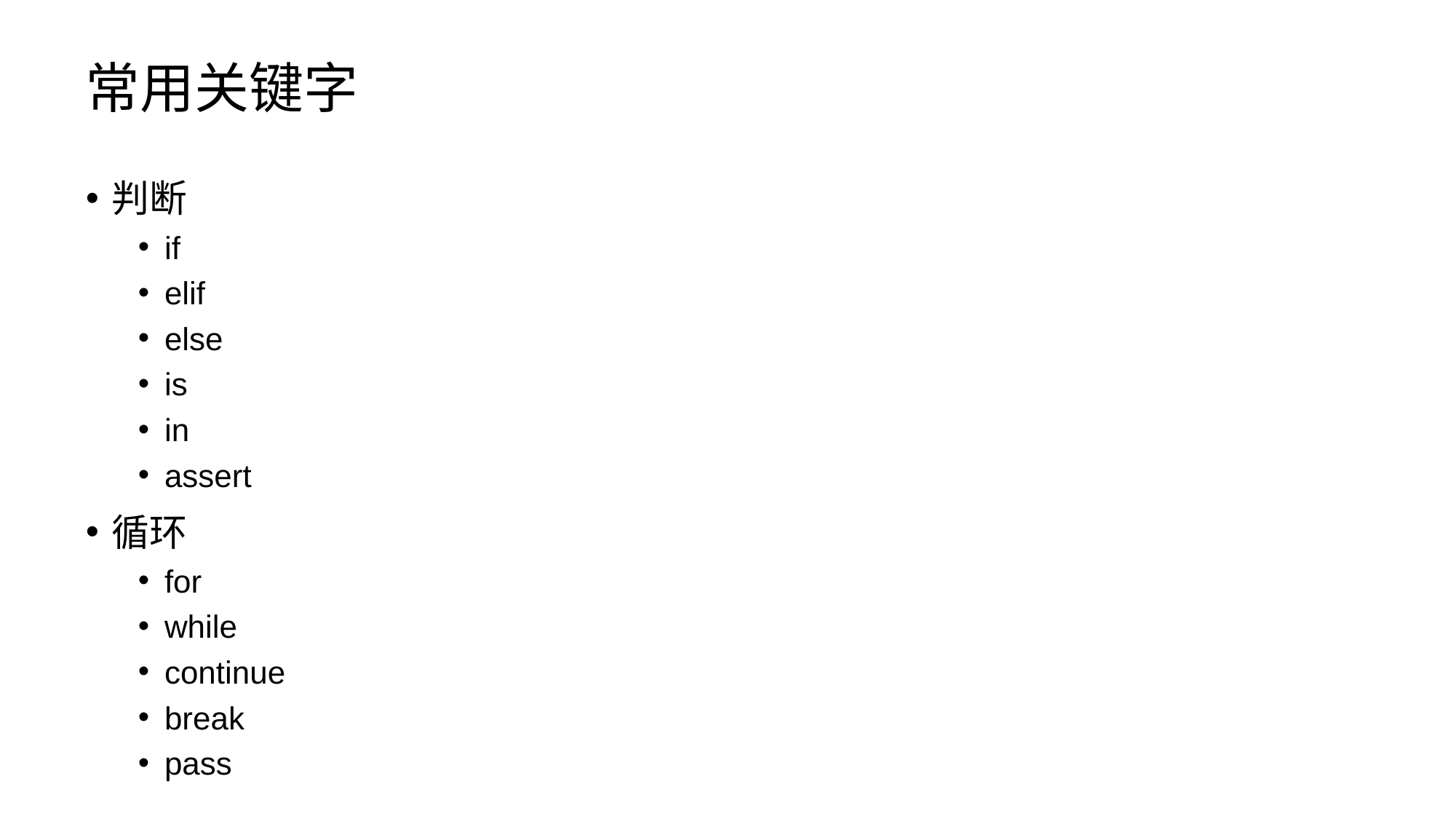

# 常用关键字
判断
if
elif
else
is
in
assert
循环
for
while
continue
break
pass